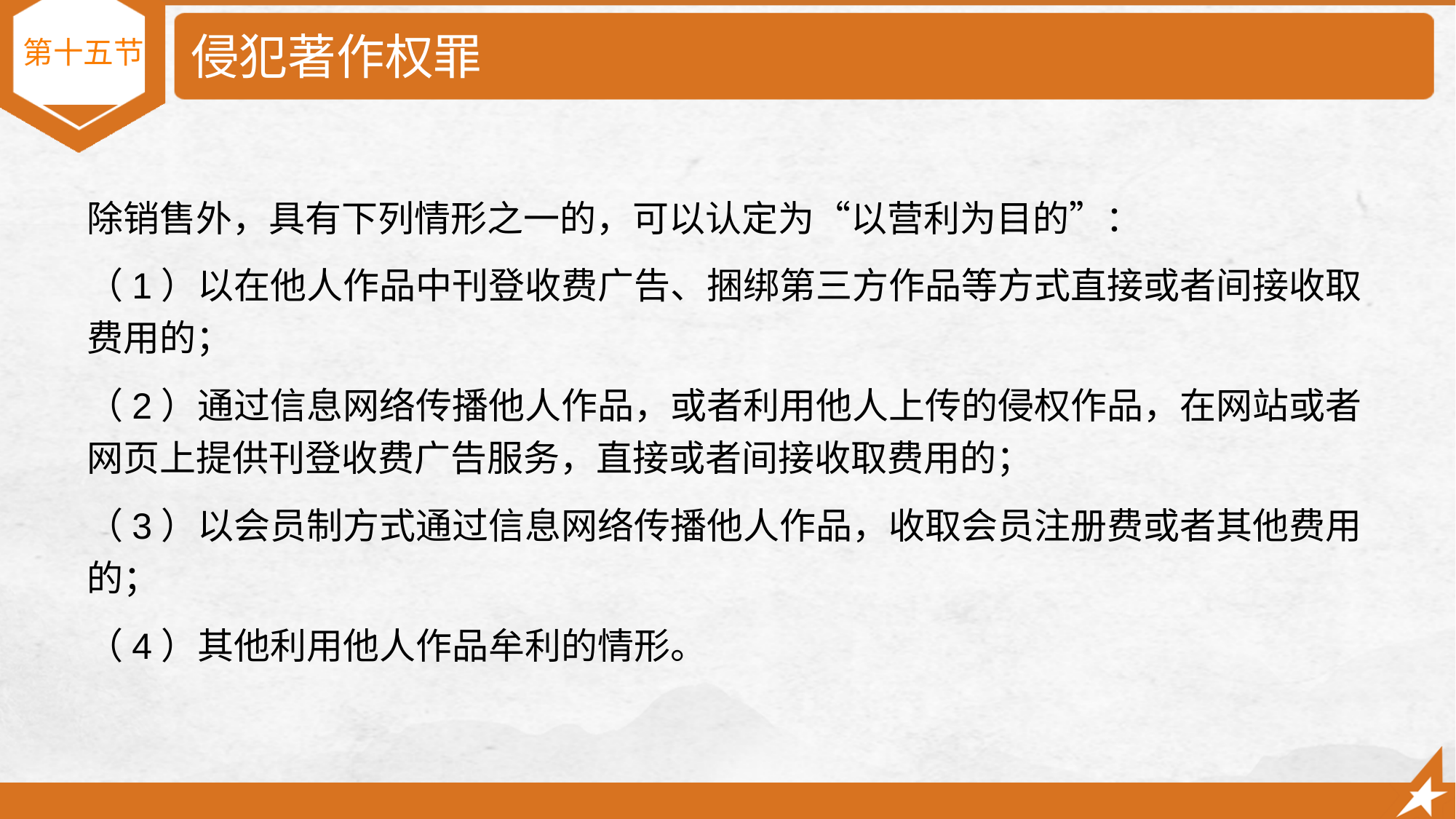

# 侵犯著作权罪
 第十五节

除销售外，具有下列情形之一的，可以认定为“以营利为目的”：
（1）以在他人作品中刊登收费广告、捆绑第三方作品等方式直接或者间接收取费用的；
（2）通过信息网络传播他人作品，或者利用他人上传的侵权作品，在网站或者网页上提供刊登收费广告服务，直接或者间接收取费用的；
（3）以会员制方式通过信息网络传播他人作品，收取会员注册费或者其他费用的；
（4）其他利用他人作品牟利的情形。